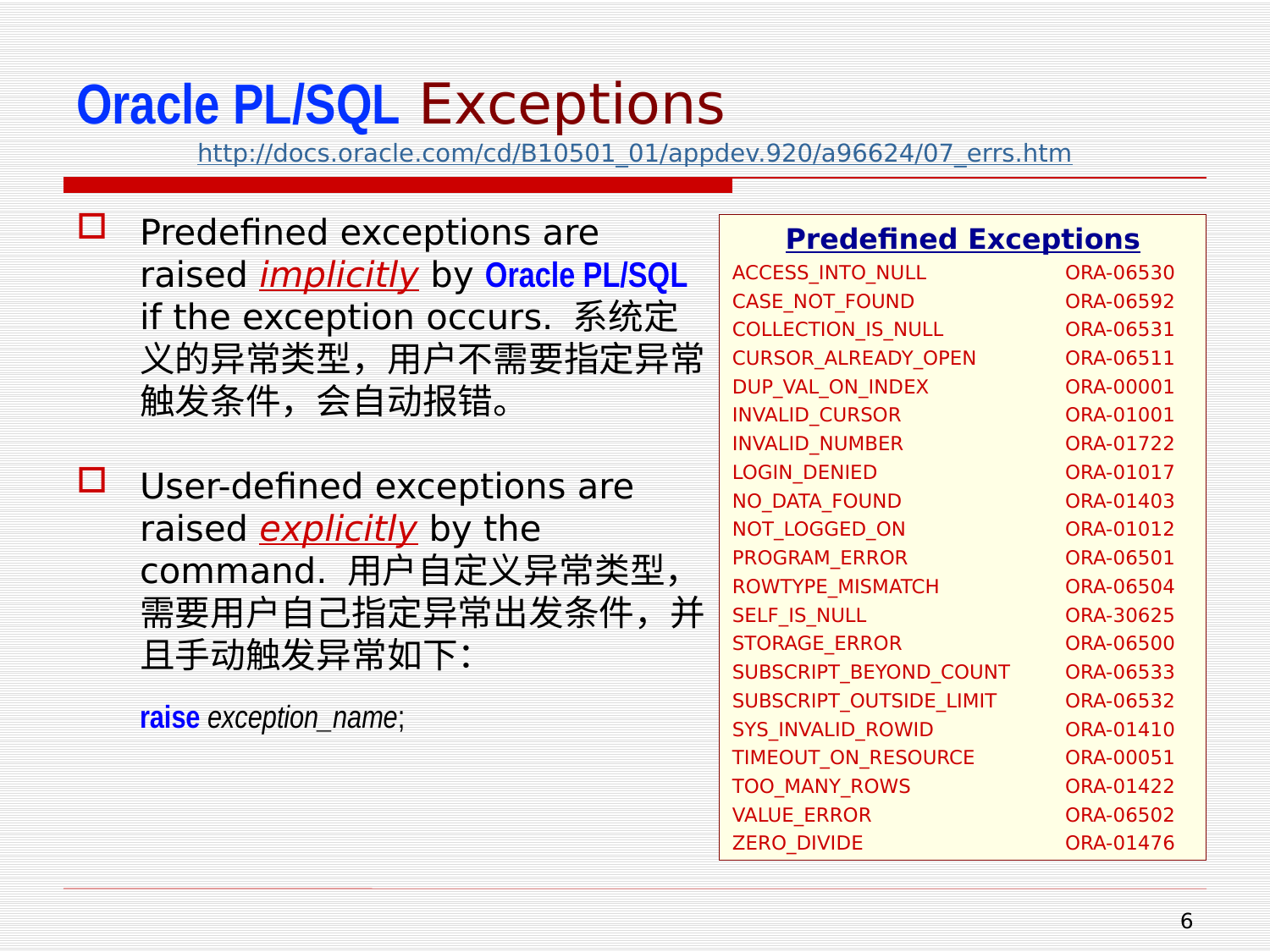

# Oracle PL/SQL Exceptions
http://docs.oracle.com/cd/B10501_01/appdev.920/a96624/07_errs.htm
Predefined exceptions are raised implicitly by Oracle PL/SQL if the exception occurs. 系统定义的异常类型，用户不需要指定异常触发条件，会自动报错。
User-defined exceptions are raised explicitly by the command. 用户自定义异常类型，需要用户自己指定异常出发条件，并且手动触发异常如下：
raise exception_name;
Predefined Exceptions
ACCESS_INTO_NULL	ORA-06530
CASE_NOT_FOUND	ORA-06592
COLLECTION_IS_NULL	ORA-06531
CURSOR_ALREADY_OPEN	ORA-06511
DUP_VAL_ON_INDEX	ORA-00001
INVALID_CURSOR	ORA-01001
INVALID_NUMBER	ORA-01722
LOGIN_DENIED	ORA-01017
NO_DATA_FOUND	ORA-01403
NOT_LOGGED_ON	ORA-01012
PROGRAM_ERROR	ORA-06501
ROWTYPE_MISMATCH	ORA-06504
SELF_IS_NULL	ORA-30625
STORAGE_ERROR	ORA-06500
SUBSCRIPT_BEYOND_COUNT	ORA-06533
SUBSCRIPT_OUTSIDE_LIMIT	ORA-06532
SYS_INVALID_ROWID	ORA-01410
TIMEOUT_ON_RESOURCE	ORA-00051
TOO_MANY_ROWS	ORA-01422
VALUE_ERROR	ORA-06502
ZERO_DIVIDE	ORA-01476
6